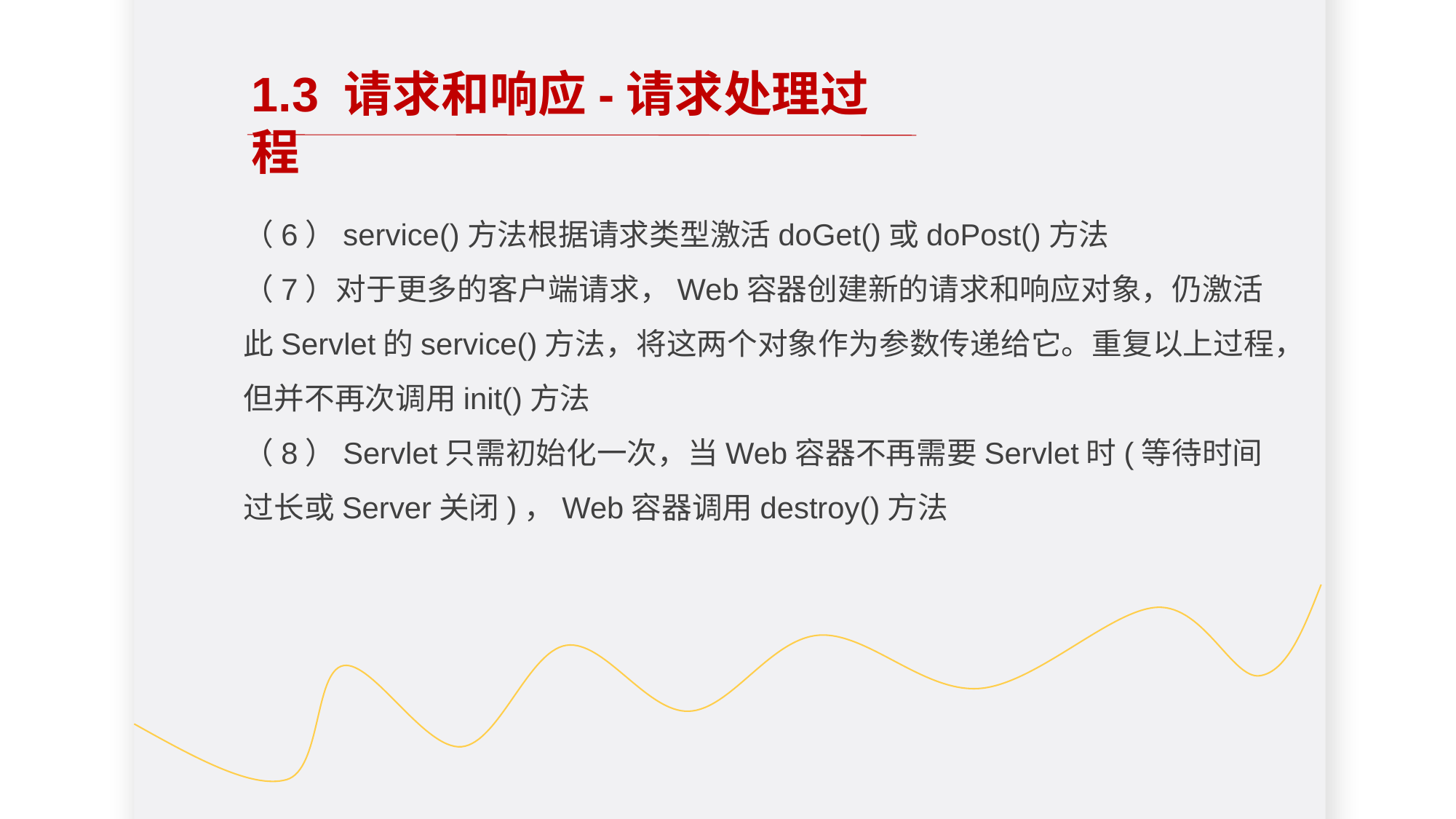

1.3 请求和响应-请求处理过程
（6）service()方法根据请求类型激活doGet()或doPost()方法
（7）对于更多的客户端请求，Web容器创建新的请求和响应对象，仍激活此Servlet的service()方法，将这两个对象作为参数传递给它。重复以上过程，但并不再次调用init()方法
（8）Servlet只需初始化一次，当Web容器不再需要Servlet时(等待时间过长或Server关闭)，Web容器调用destroy()方法